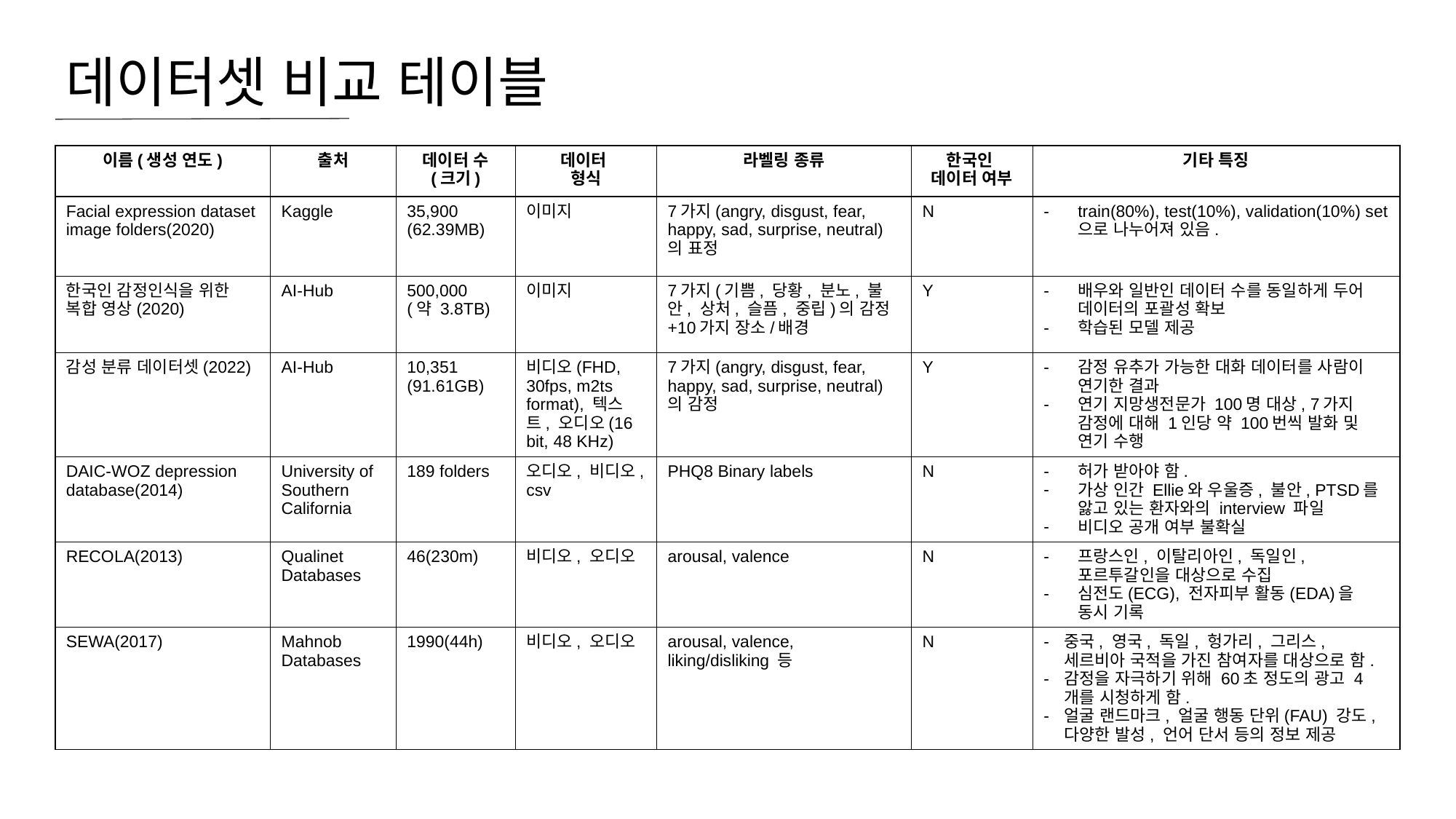

데이터셋 비교 테이블
| 이름(생성 연도) | 출처 | 데이터 수 (크기) | 데이터 형식 | 라벨링 종류 | 한국인 데이터 여부 | 기타 특징 |
| --- | --- | --- | --- | --- | --- | --- |
| Facial expression dataset image folders(2020) | Kaggle | 35,900 (62.39MB) | 이미지 | 7가지(angry, disgust, fear, happy, sad, surprise, neutral)의 표정 | N | train(80%), test(10%), validation(10%) set으로 나누어져 있음. |
| 한국인 감정인식을 위한 복합 영상(2020) | AI-Hub | 500,000 (약 3.8TB) | 이미지 | 7가지(기쁨, 당황, 분노, 불안, 상처, 슬픔, 중립)의 감정 +10가지 장소/배경 | Y | 배우와 일반인 데이터 수를 동일하게 두어 데이터의 포괄성 확보 학습된 모델 제공 |
| 감성 분류 데이터셋(2022) | AI-Hub | 10,351 (91.61GB) | 비디오(FHD, 30fps, m2ts format), 텍스트, 오디오(16 bit, 48 KHz) | 7가지(angry, disgust, fear, happy, sad, surprise, neutral)의 감정 | Y | 감정 유추가 가능한 대화 데이터를 사람이 연기한 결과 연기 지망생전문가 100명 대상, 7가지 감정에 대해 1인당 약 100번씩 발화 및 연기 수행 |
| DAIC-WOZ depression database(2014) | University of Southern California | 189 folders | 오디오, 비디오, csv | PHQ8 Binary labels | N | 허가 받아야 함. 가상 인간 Ellie와 우울증, 불안, PTSD를 앓고 있는 환자와의 interview 파일 비디오 공개 여부 불확실 |
| RECOLA(2013) | Qualinet Databases | 46(230m) | 비디오, 오디오 | arousal, valence | N | 프랑스인, 이탈리아인, 독일인, 포르투갈인을 대상으로 수집 심전도(ECG), 전자피부 활동(EDA)을 동시 기록 |
| SEWA(2017) | Mahnob Databases | 1990(44h) | 비디오, 오디오 | arousal, valence, liking/disliking 등 | N | 중국, 영국, 독일, 헝가리, 그리스, 세르비아 국적을 가진 참여자를 대상으로 함. 감정을 자극하기 위해 60초 정도의 광고 4개를 시청하게 함. 얼굴 랜드마크, 얼굴 행동 단위(FAU) 강도, 다양한 발성, 언어 단서 등의 정보 제공 |